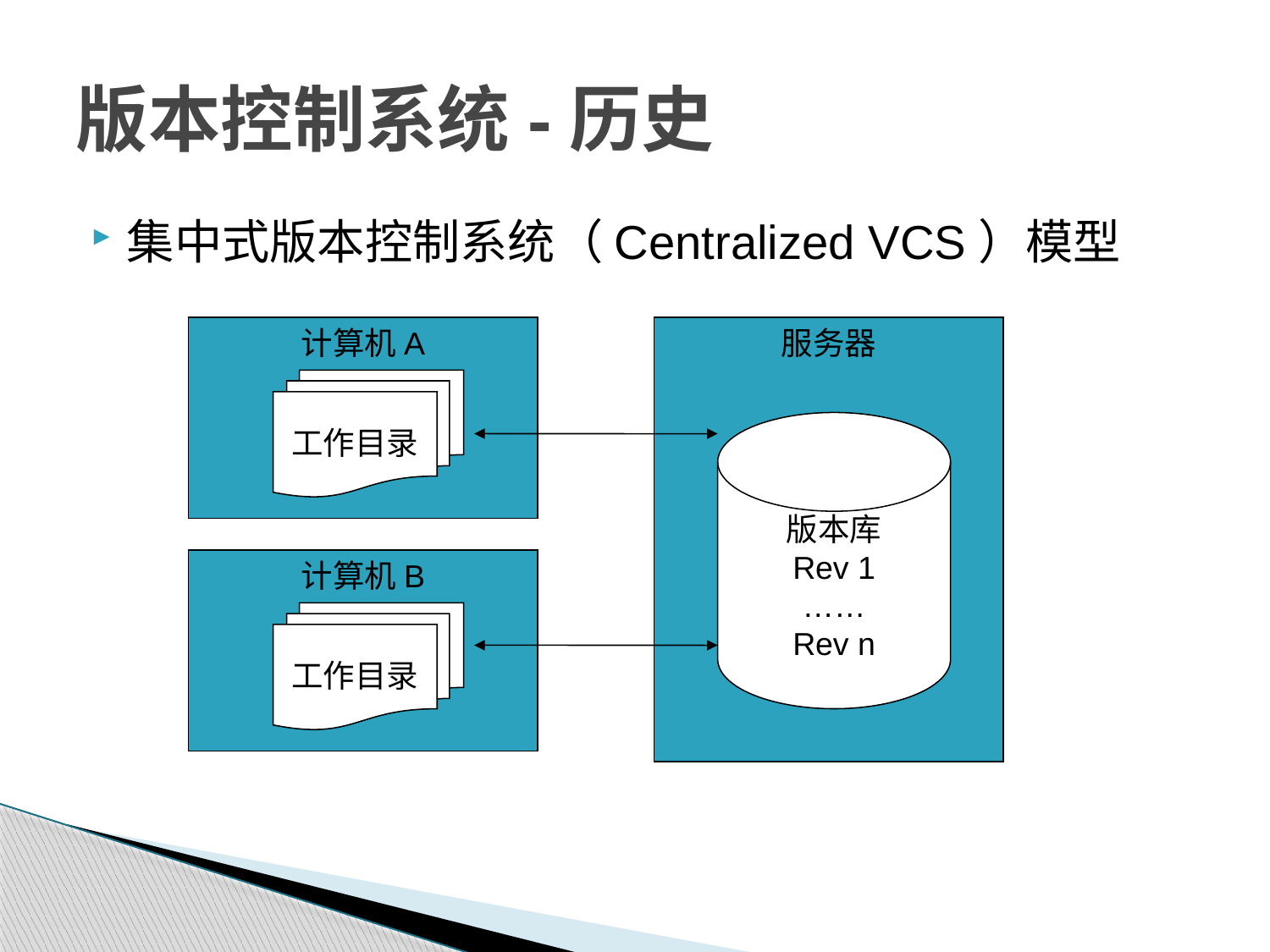

# 版本控制系统-历史
集中式版本控制系统（Centralized VCS）模型

计算机A
服务器
工作目录
版本库
Rev 1
……
Rev n

计算机B
工作目录